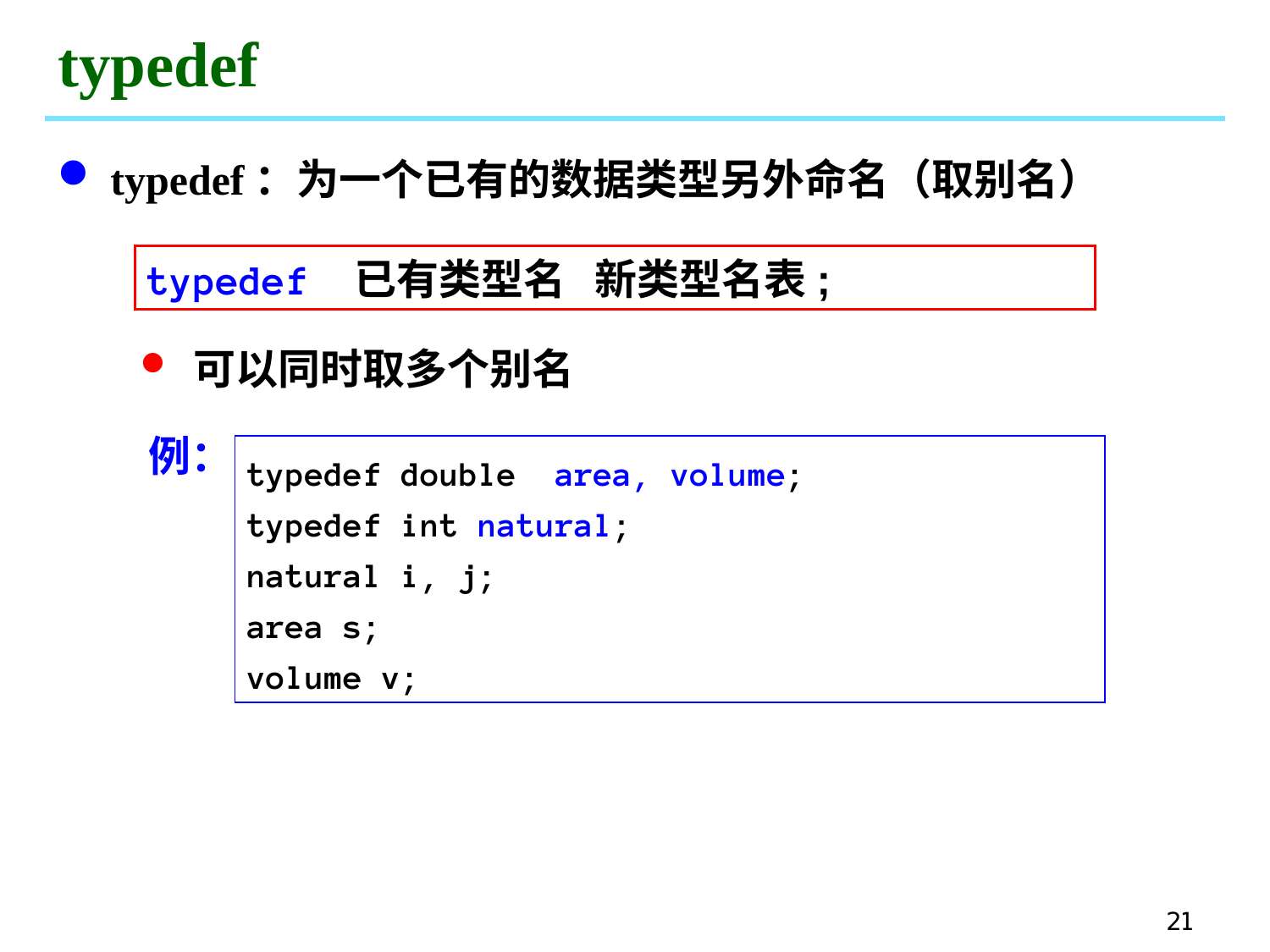

# typedef
 typedef：为一个已有的数据类型另外命名（取别名）
typedef   已有类型名   新类型名表;
 可以同时取多个别名
例：
typedef double  area, volume;
typedef int natural;
natural i, j;
area s;
volume v;
21